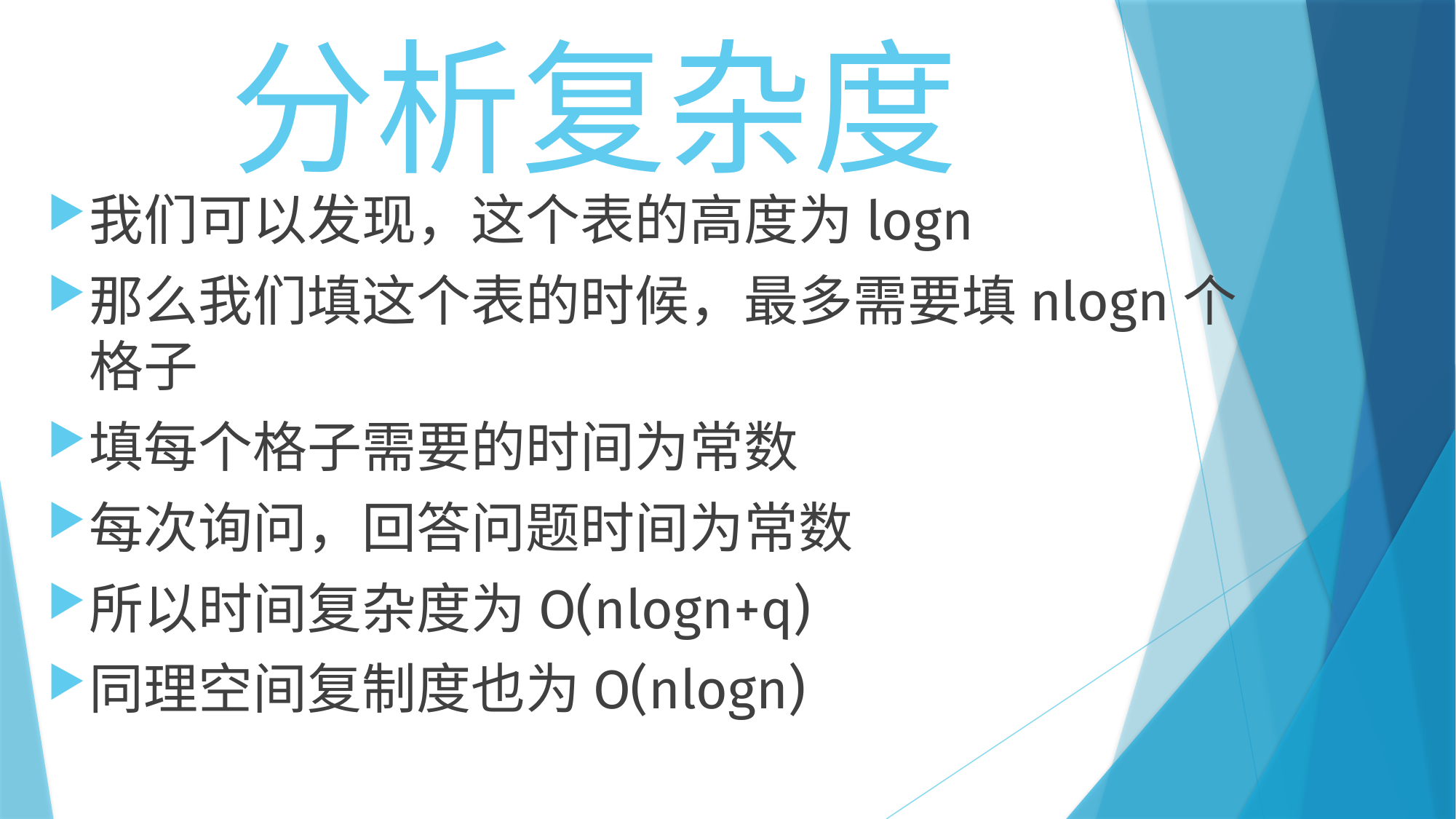

# 分析复杂度
我们可以发现，这个表的高度为logn
那么我们填这个表的时候，最多需要填nlogn个格子
填每个格子需要的时间为常数
每次询问，回答问题时间为常数
所以时间复杂度为O(nlogn+q)
同理空间复制度也为O(nlogn)